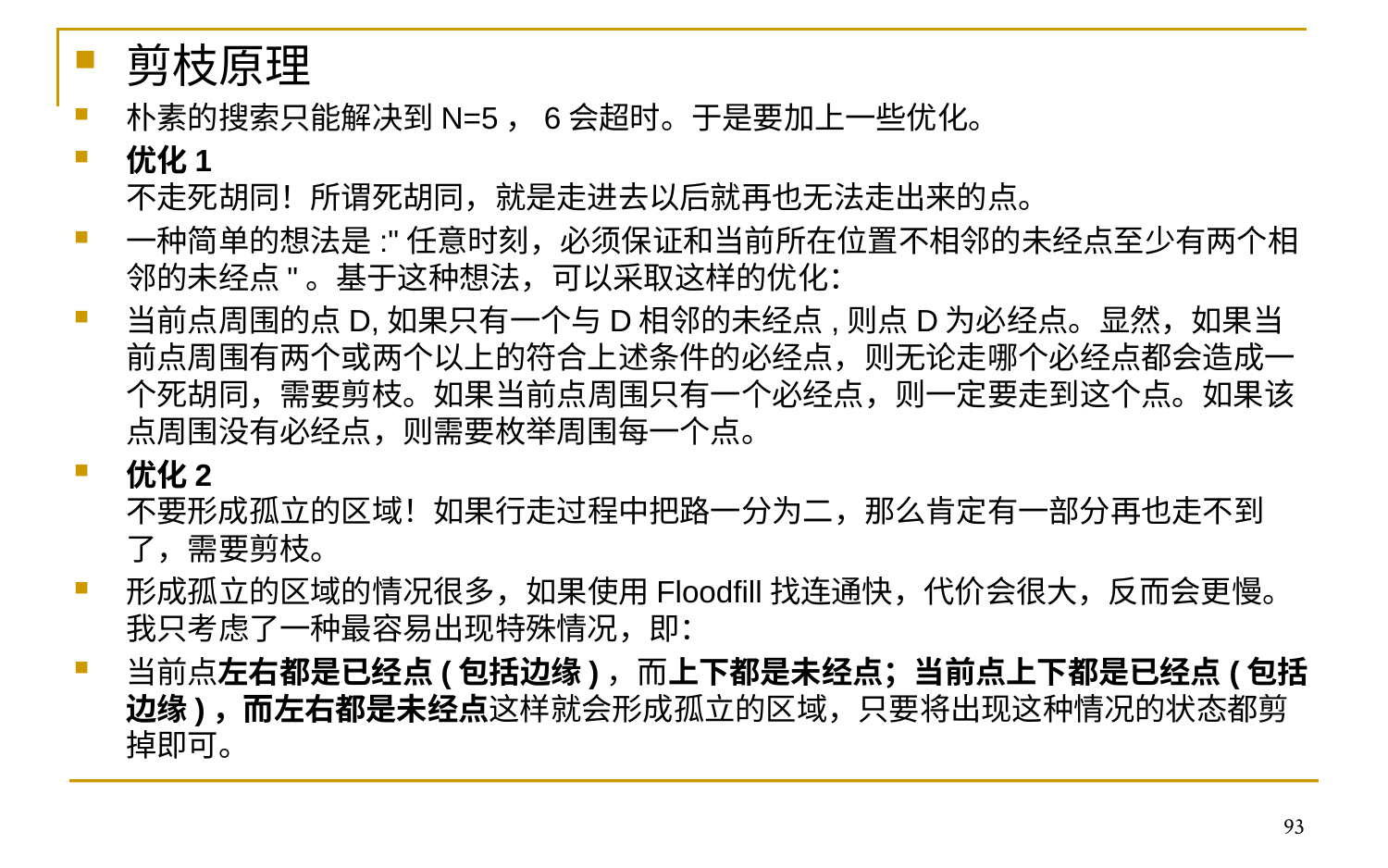

剪枝原理
朴素的搜索只能解决到N=5，6会超时。于是要加上一些优化。
优化1
不走死胡同！所谓死胡同，就是走进去以后就再也无法走出来的点。
一种简单的想法是:"任意时刻，必须保证和当前所在位置不相邻的未经点至少有两个相邻的未经点"。基于这种想法，可以采取这样的优化：
当前点周围的点D,如果只有一个与D相邻的未经点,则点D为必经点。显然，如果当前点周围有两个或两个以上的符合上述条件的必经点，则无论走哪个必经点都会造成一个死胡同，需要剪枝。如果当前点周围只有一个必经点，则一定要走到这个点。如果该点周围没有必经点，则需要枚举周围每一个点。
优化2
不要形成孤立的区域！如果行走过程中把路一分为二，那么肯定有一部分再也走不到了，需要剪枝。
形成孤立的区域的情况很多，如果使用Floodfill找连通快，代价会很大，反而会更慢。我只考虑了一种最容易出现特殊情况，即：
当前点左右都是已经点(包括边缘)，而上下都是未经点；当前点上下都是已经点(包括边缘)，而左右都是未经点这样就会形成孤立的区域，只要将出现这种情况的状态都剪掉即可。
93